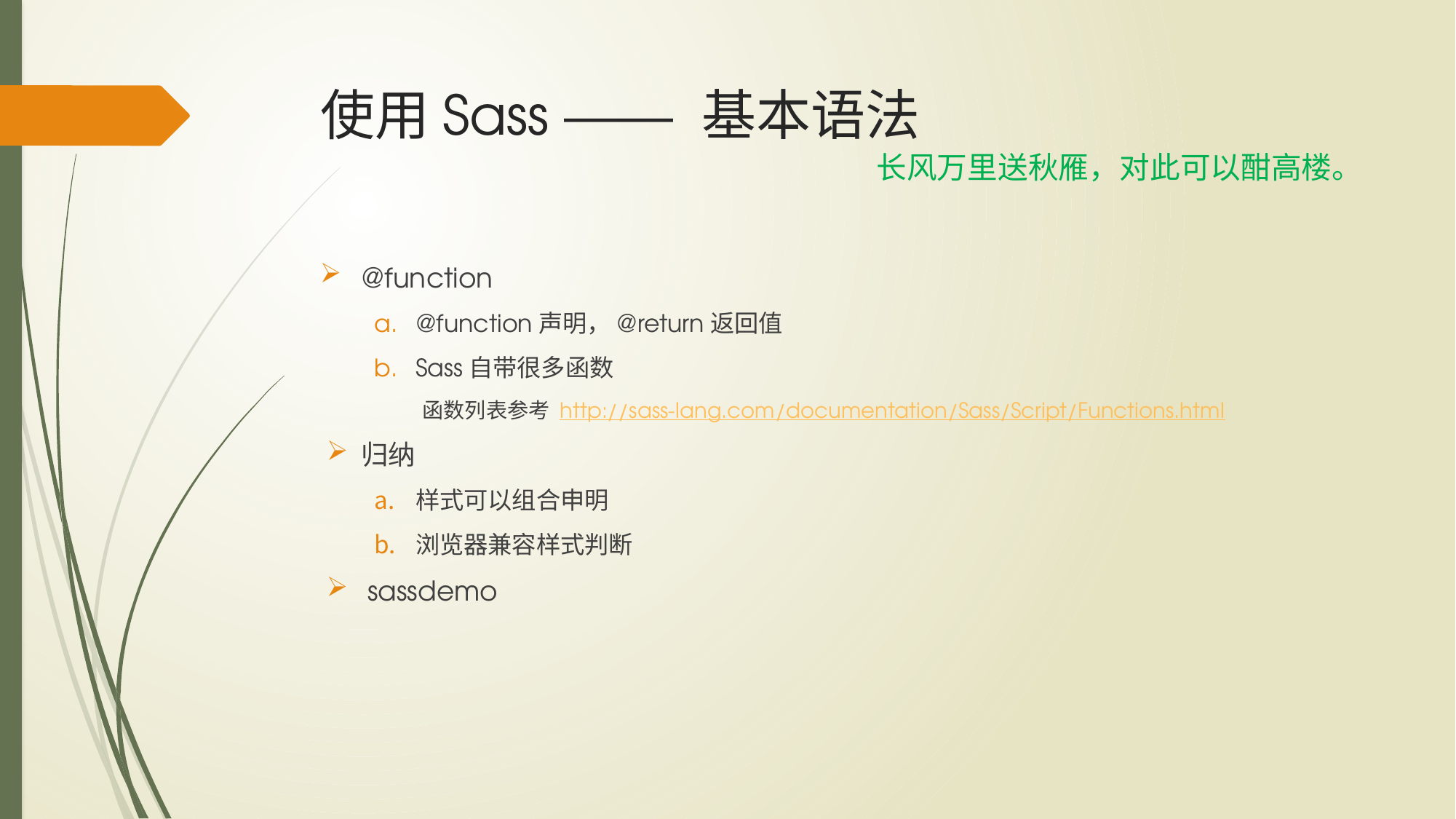

# 使用Sass —— 基本语法
长风万里送秋雁，对此可以酣高楼。
@function
@function声明，@return返回值
Sass自带很多函数
函数列表参考 http://sass-lang.com/documentation/Sass/Script/Functions.html
归纳
样式可以组合申明
浏览器兼容样式判断
sassdemo